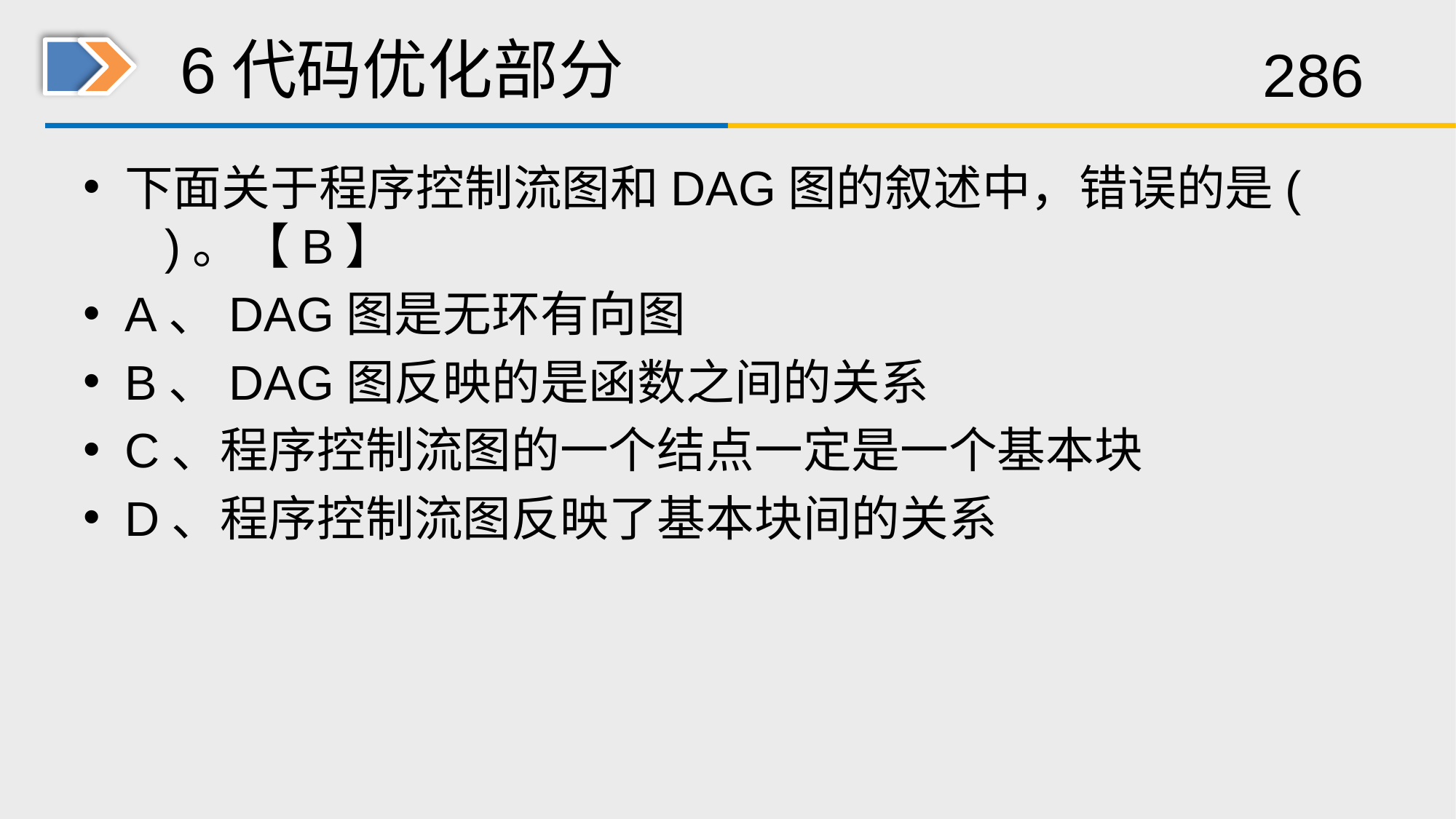

# 6代码优化部分
286
下面关于程序控制流图和DAG图的叙述中，错误的是(    )。【B】
A、DAG图是无环有向图
B、DAG图反映的是函数之间的关系
C、程序控制流图的一个结点一定是一个基本块
D、程序控制流图反映了基本块间的关系